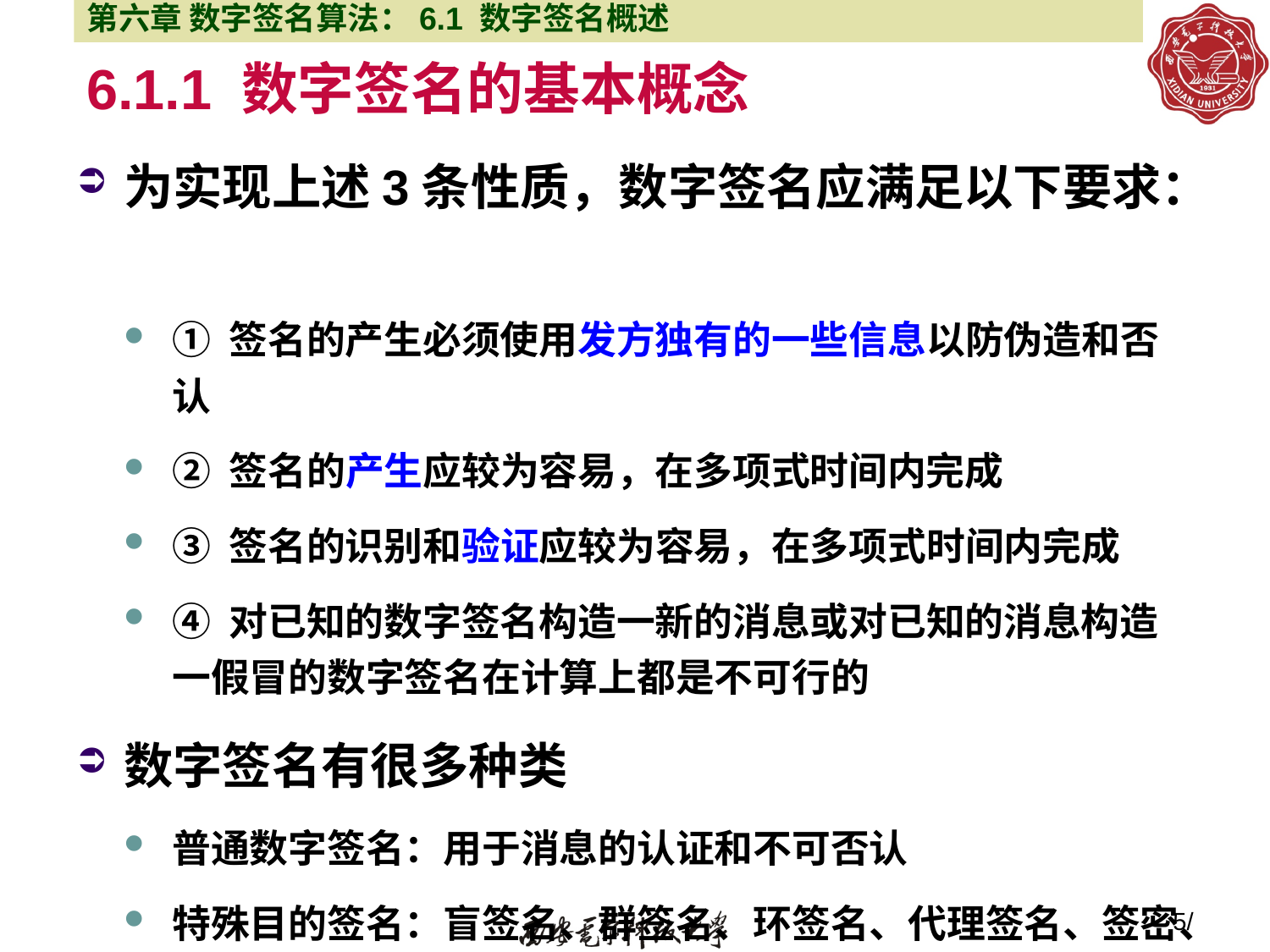

第六章 数字签名算法：6.1 数字签名概述
# 6.1.1 数字签名的基本概念
为实现上述3条性质，数字签名应满足以下要求：
① 签名的产生必须使用发方独有的一些信息以防伪造和否认
② 签名的产生应较为容易，在多项式时间内完成
③ 签名的识别和验证应较为容易，在多项式时间内完成
④ 对已知的数字签名构造一新的消息或对已知的消息构造一假冒的数字签名在计算上都是不可行的
数字签名有很多种类
普通数字签名：用于消息的认证和不可否认
特殊目的签名：盲签名、群签名、环签名、代理签名、签密、属性签名等等
5/